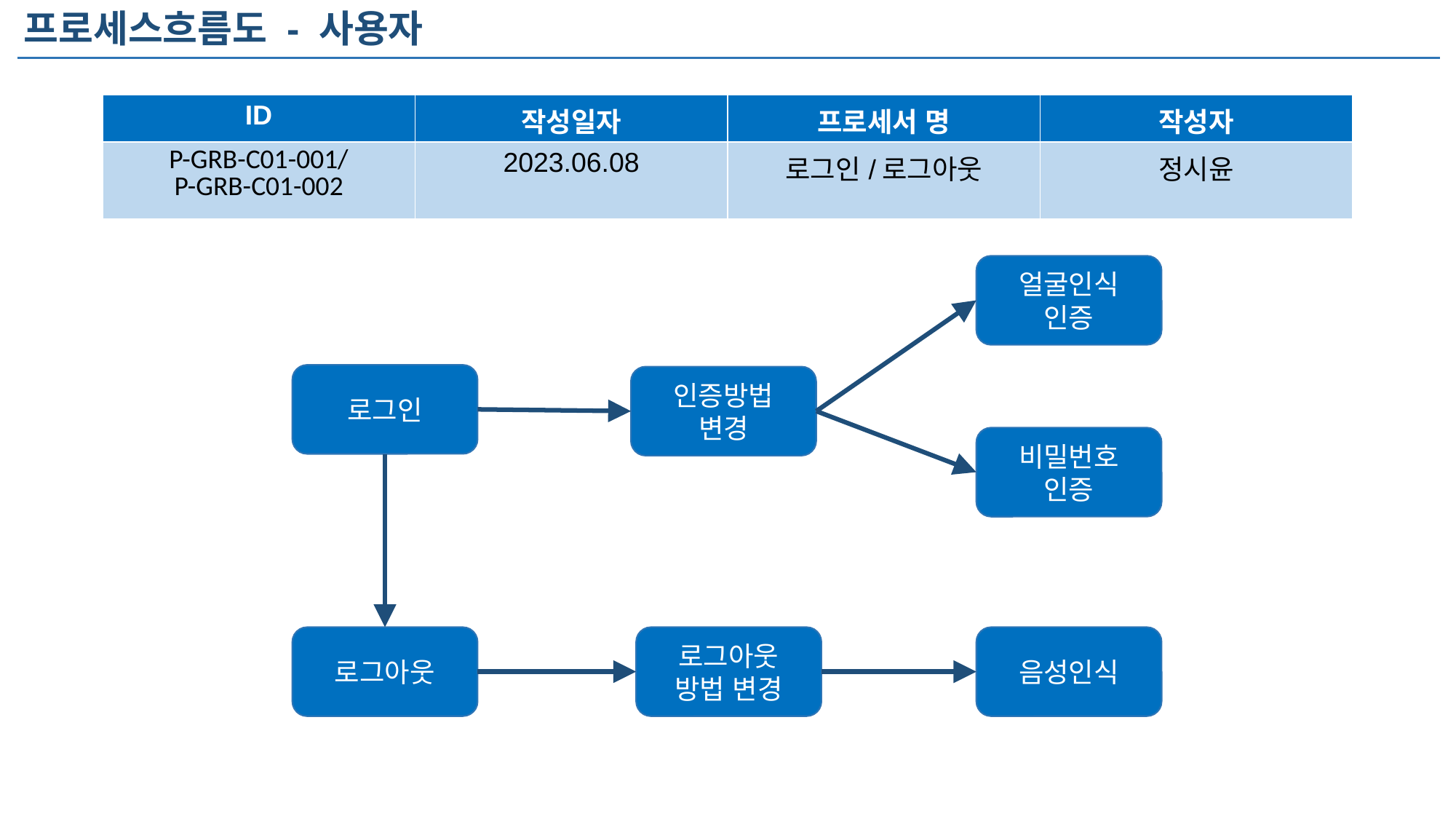

프로세스흐름도 - 사용자
| ID | 작성일자 | 프로세서 명 | 작성자 |
| --- | --- | --- | --- |
| P-GRB-C01-001/ P-GRB-C01-002 | 2023.06.08 | 로그인/로그아웃 | 정시윤 |
얼굴인식 인증
로그인
인증방법 변경
비밀번호 인증
로그아웃 방법 변경
음성인식
로그아웃